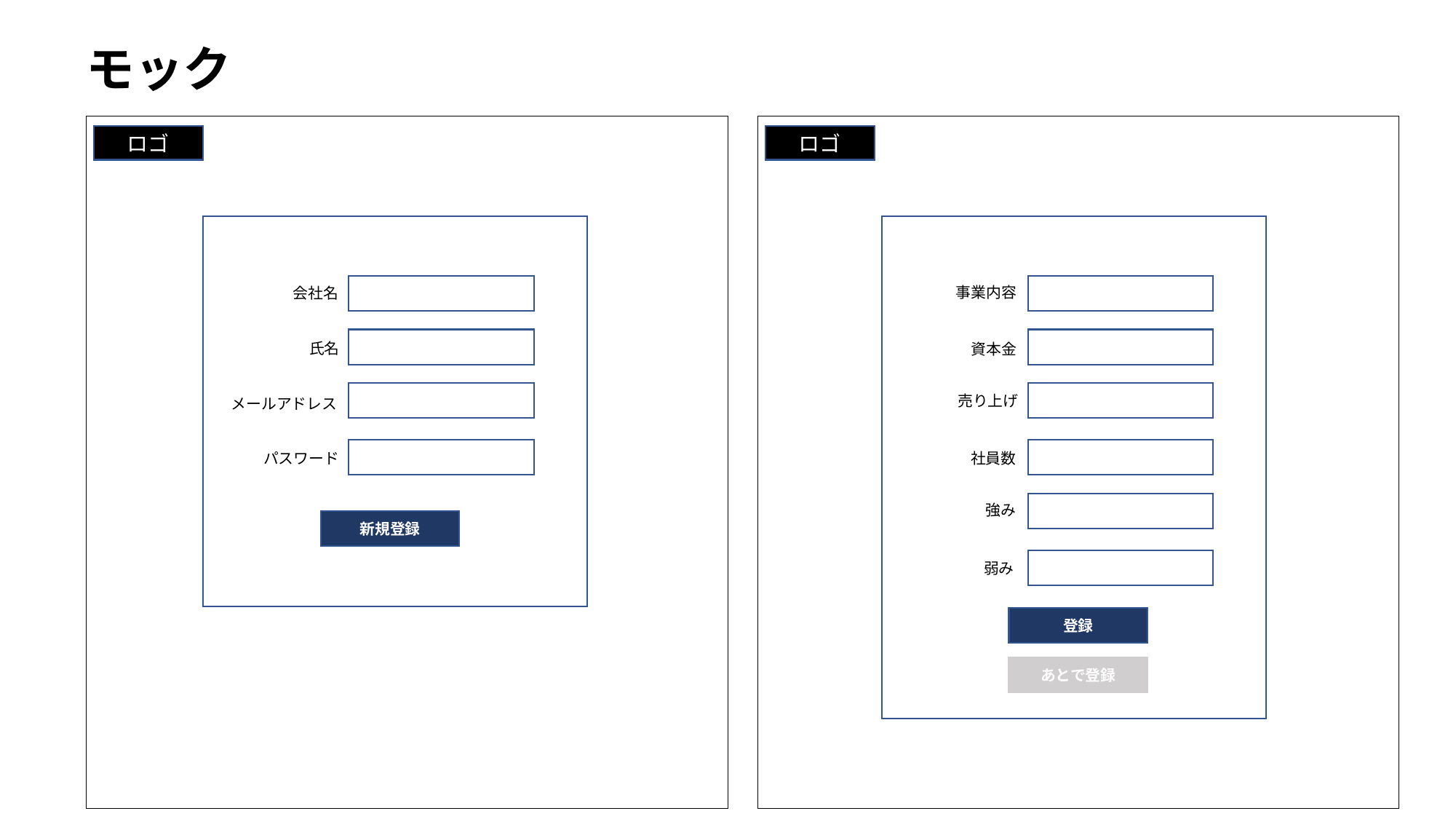

# モック

ロゴ
ロゴ

会社名

事業内容

氏名

資本金

メールアドレス

売り上げ

パスワード

社員数

強み
新規登録

弱み
登録
あとで登録